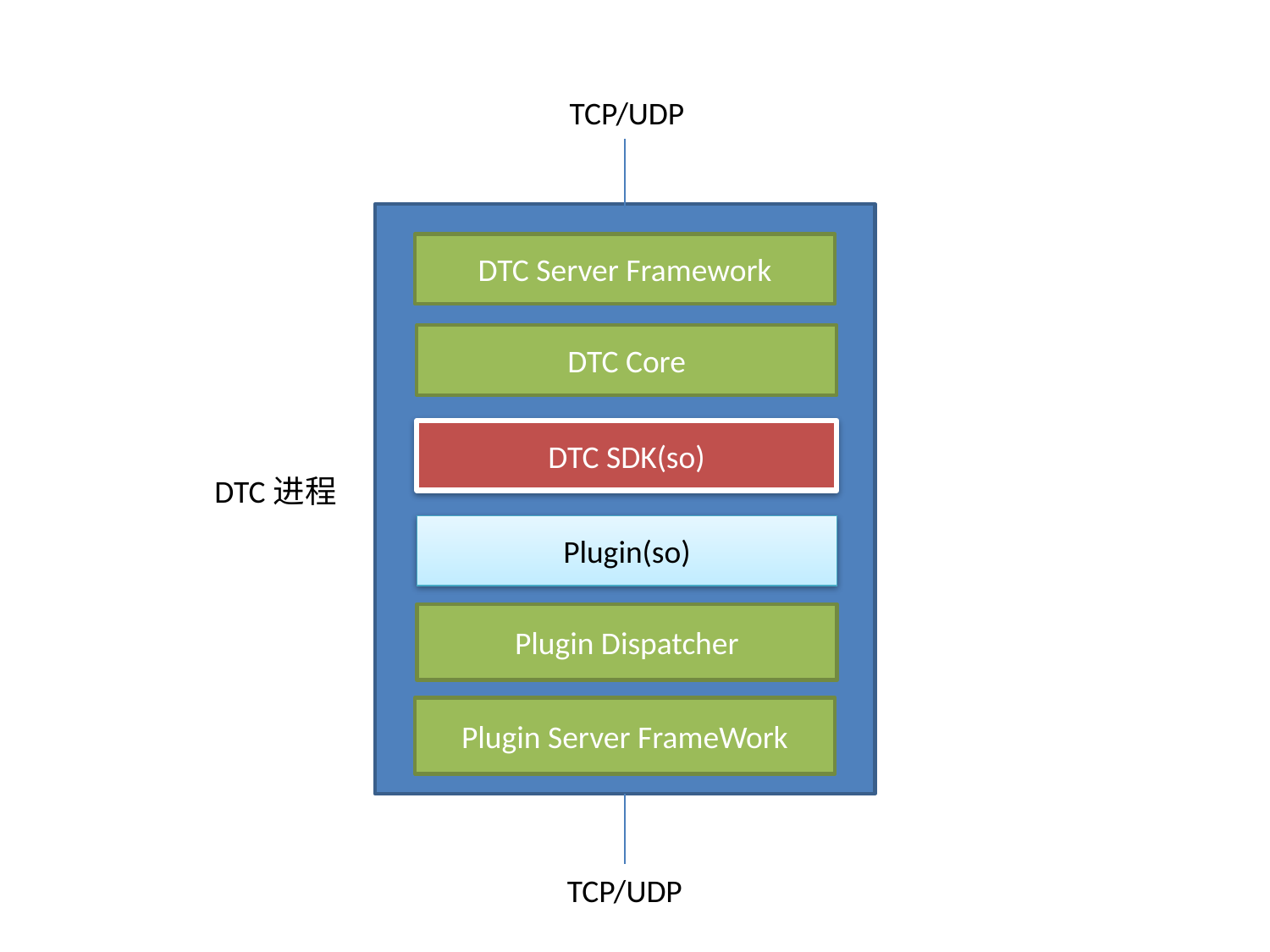

TCP/UDP

DTC Server Framework
DTC Core
DTC SDK(so)
DTC进程
Plugin(so)
Plugin Dispatcher
Plugin Server FrameWork
TCP/UDP